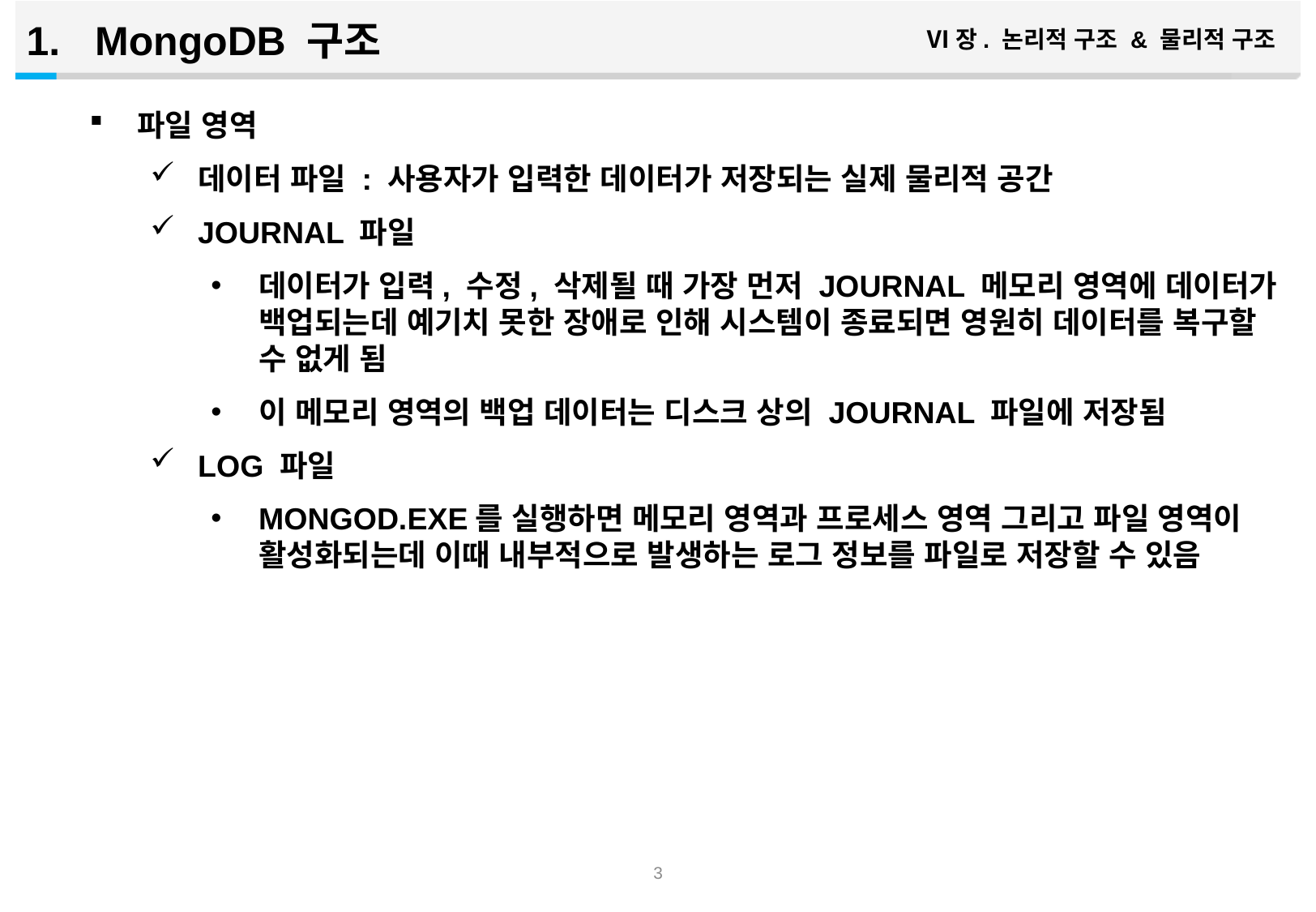

MongoDB 구조
Ⅵ장. 논리적 구조 & 물리적 구조
파일 영역
데이터 파일 : 사용자가 입력한 데이터가 저장되는 실제 물리적 공간
JOURNAL 파일
데이터가 입력, 수정, 삭제될 때 가장 먼저 JOURNAL 메모리 영역에 데이터가 백업되는데 예기치 못한 장애로 인해 시스템이 종료되면 영원히 데이터를 복구할 수 없게 됨
이 메모리 영역의 백업 데이터는 디스크 상의 JOURNAL 파일에 저장됨
LOG 파일
MONGOD.EXE를 실행하면 메모리 영역과 프로세스 영역 그리고 파일 영역이 활성화되는데 이때 내부적으로 발생하는 로그 정보를 파일로 저장할 수 있음
3